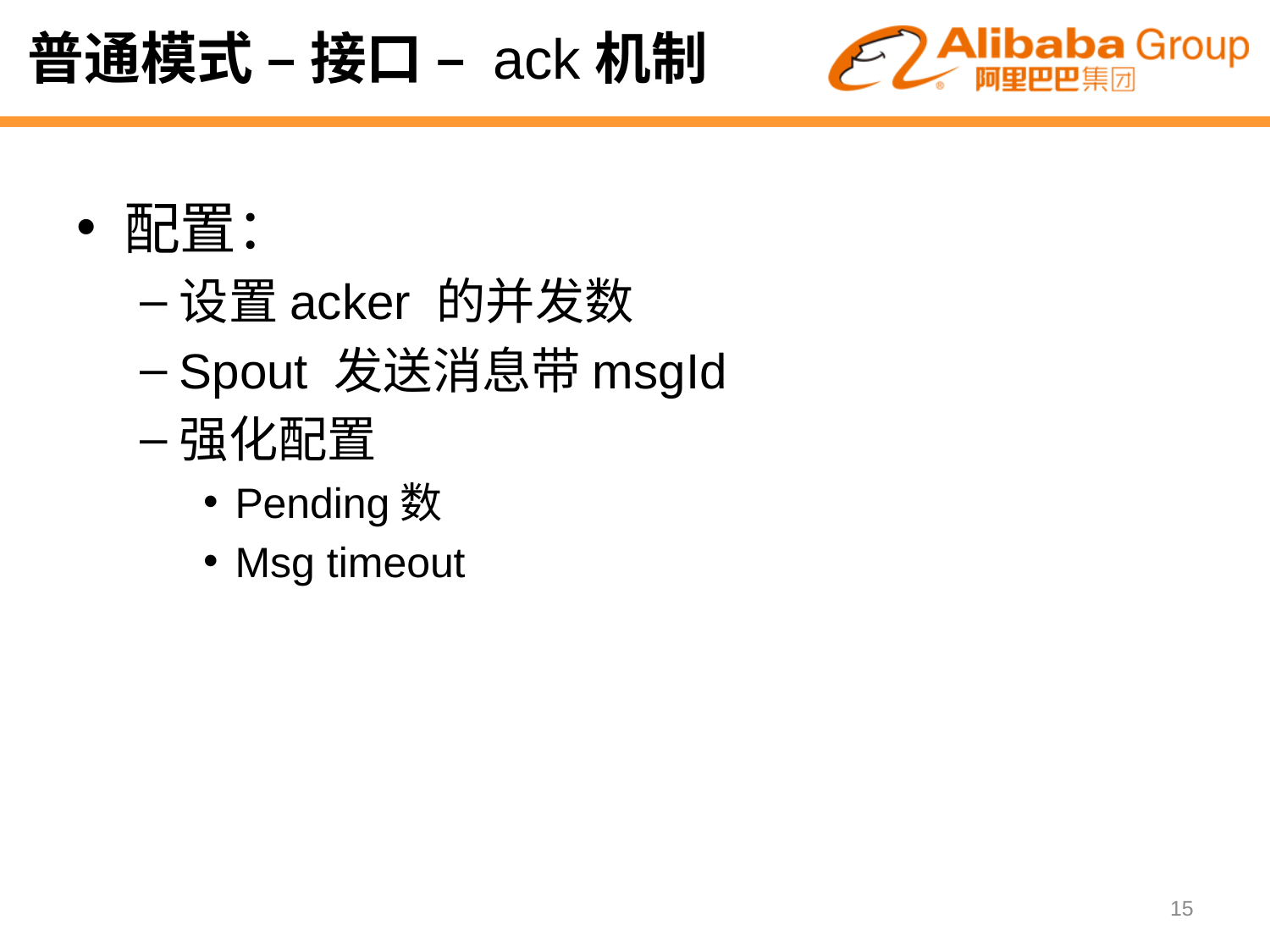

# 普通模式 – 接口 – ack机制
配置：
设置acker 的并发数
Spout 发送消息带msgId
强化配置
Pending数
Msg timeout
15